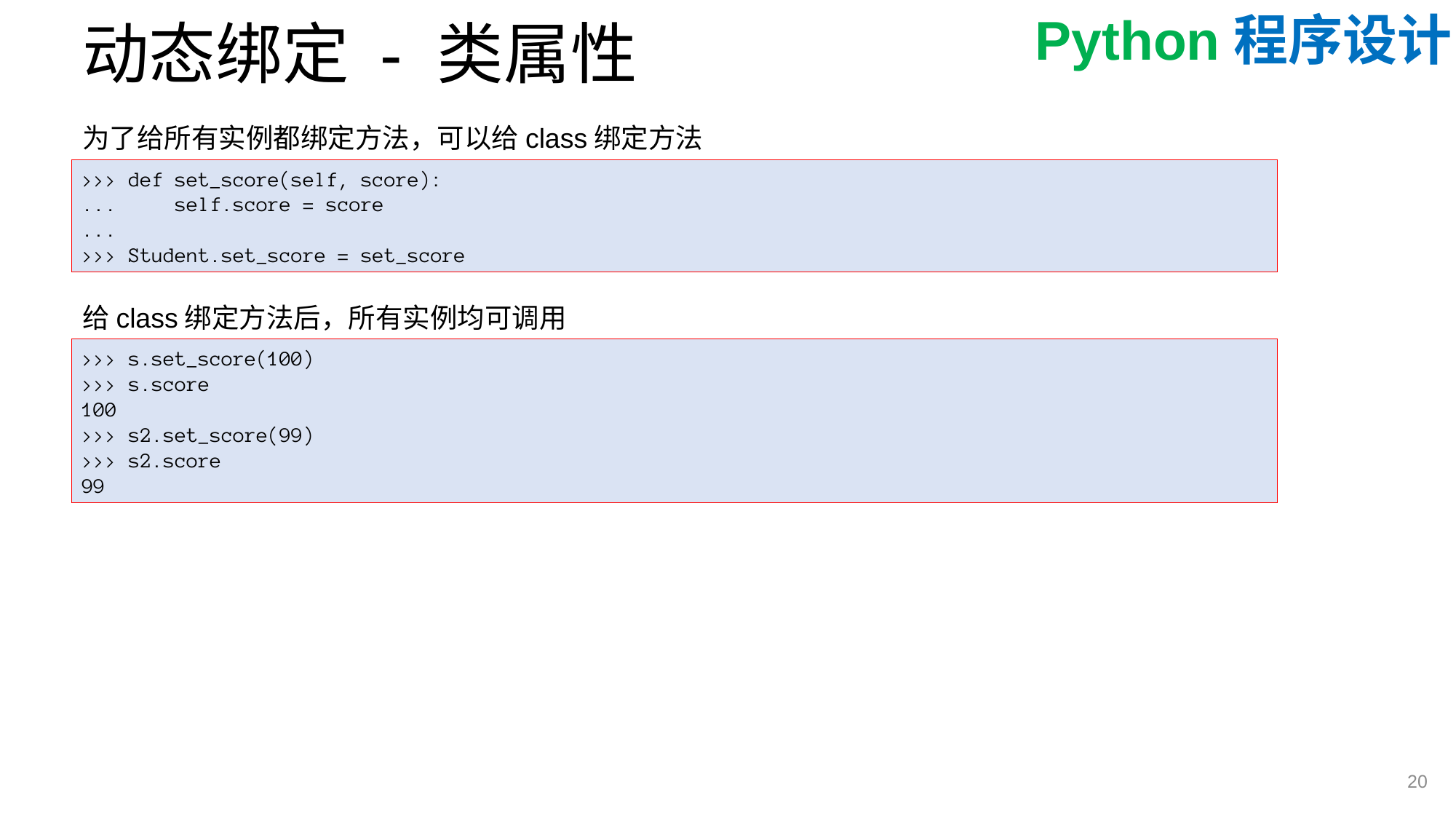

# 动态绑定 - 类属性
为了给所有实例都绑定方法，可以给class绑定方法
>>> def set_score(self, score):
...     self.score = score
...
>>> Student.set_score = set_score
给class绑定方法后，所有实例均可调用
>>> s.set_score(100)
>>> s.score
100
>>> s2.set_score(99)
>>> s2.score
99
20